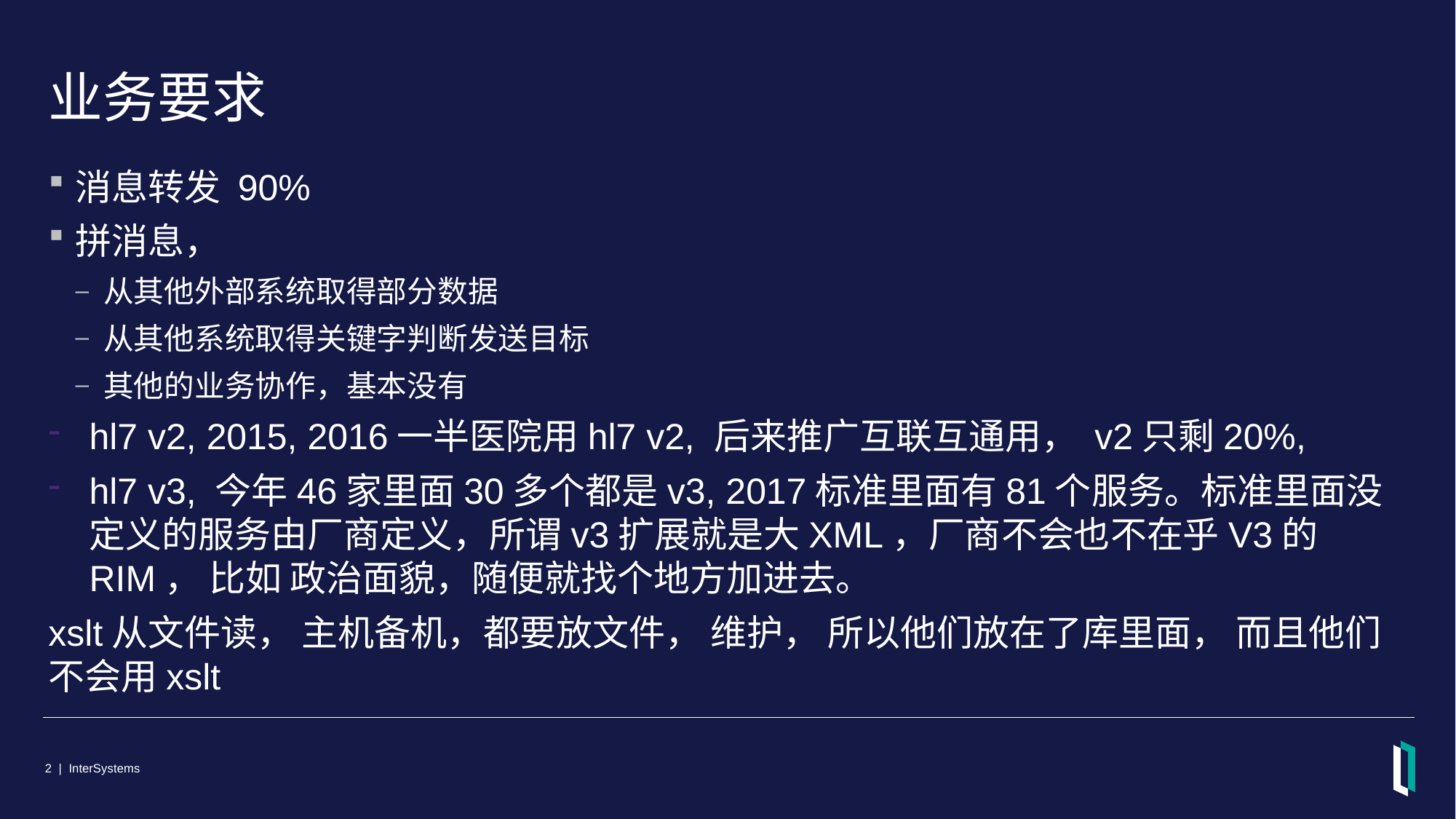

# 业务要求
消息转发 90%
拼消息，
从其他外部系统取得部分数据
从其他系统取得关键字判断发送目标
其他的业务协作，基本没有
hl7 v2, 2015, 2016一半医院用hl7 v2, 后来推广互联互通用， v2只剩20%,
hl7 v3, 今年46家里面30多个都是v3, 2017标准里面有81个服务。标准里面没定义的服务由厂商定义，所谓v3扩展就是大XML，厂商不会也不在乎V3的RIM， 比如 政治面貌，随便就找个地方加进去。
xslt从文件读， 主机备机，都要放文件， 维护， 所以他们放在了库里面， 而且他们不会用xslt